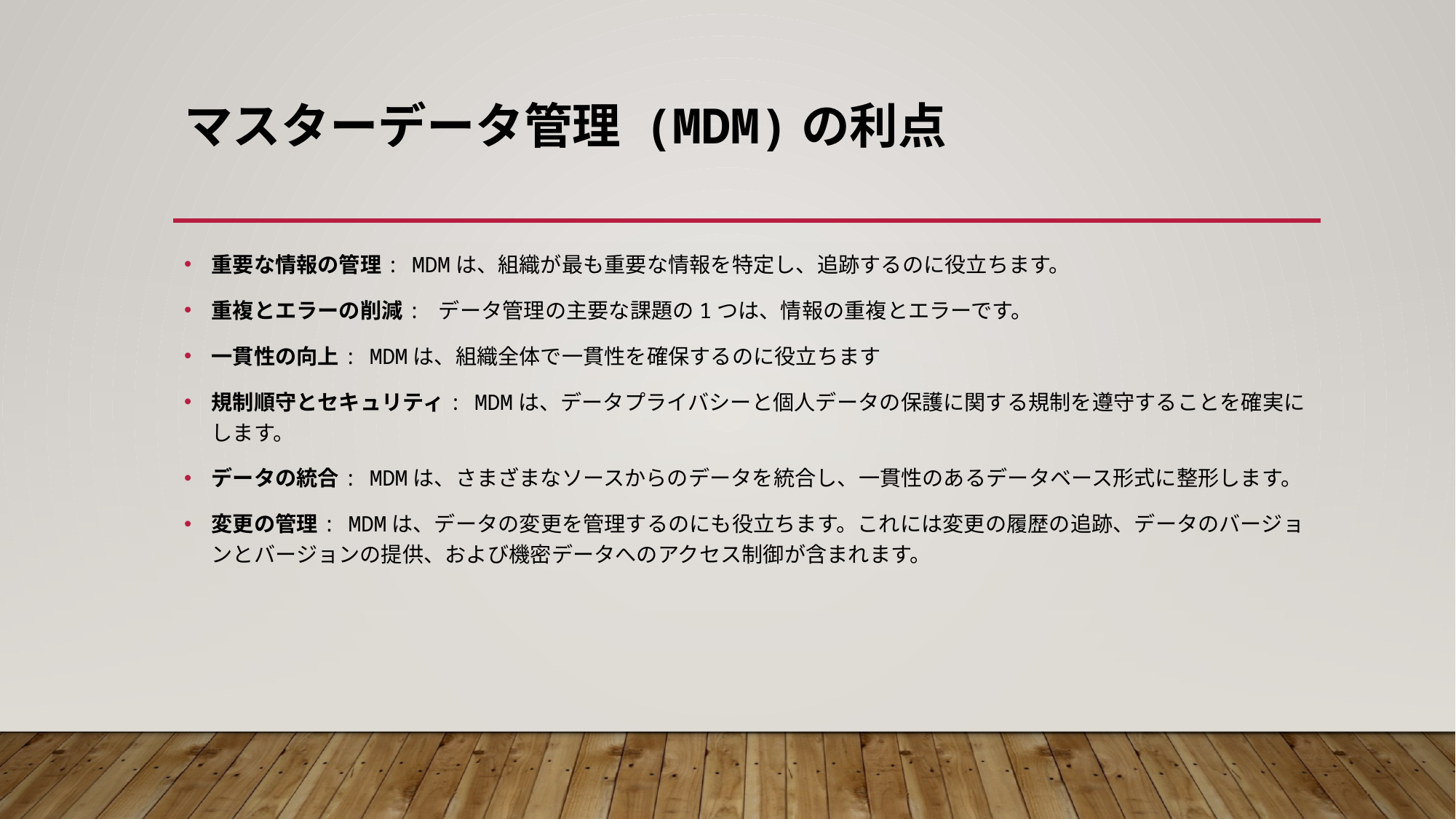

# マスターデータ管理 (MDM)の利点
重要な情報の管理: MDMは、組織が最も重要な情報を特定し、追跡するのに役立ちます。
重複とエラーの削減: データ管理の主要な課題の1つは、情報の重複とエラーです。
一貫性の向上: MDMは、組織全体で一貫性を確保するのに役立ちます
規制順守とセキュリティ: MDMは、データプライバシーと個人データの保護に関する規制を遵守することを確実にします。
データの統合: MDMは、さまざまなソースからのデータを統合し、一貫性のあるデータベース形式に整形します。
変更の管理: MDMは、データの変更を管理するのにも役立ちます。これには変更の履歴の追跡、データのバージョンとバージョンの提供、および機密データへのアクセス制御が含まれます。